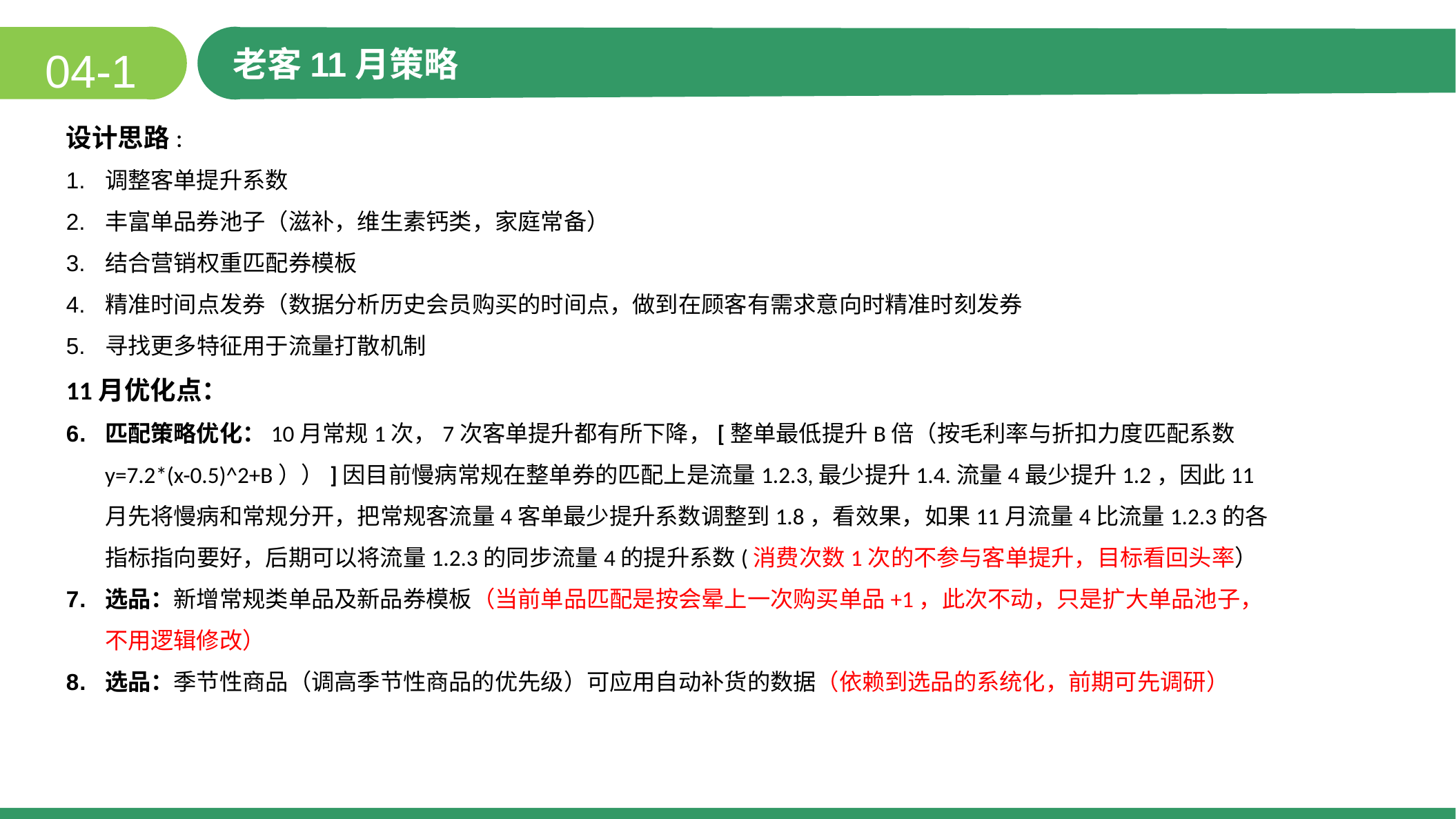

老客11月策略
04-1
设计思路:
调整客单提升系数
丰富单品券池子（滋补，维生素钙类，家庭常备）
结合营销权重匹配券模板
精准时间点发券（数据分析历史会员购买的时间点，做到在顾客有需求意向时精准时刻发券
寻找更多特征用于流量打散机制
11月优化点：
匹配策略优化：10月常规1次，7次客单提升都有所下降，[整单最低提升B倍（按毛利率与折扣力度匹配系数y=7.2*(x-0.5)^2+B））]因目前慢病常规在整单券的匹配上是流量1.2.3,最少提升1.4.流量4最少提升1.2，因此11月先将慢病和常规分开，把常规客流量4客单最少提升系数调整到1.8，看效果，如果11月流量4比流量1.2.3的各指标指向要好，后期可以将流量1.2.3的同步流量4的提升系数(消费次数1次的不参与客单提升，目标看回头率）
选品：新增常规类单品及新品券模板（当前单品匹配是按会晕上一次购买单品+1，此次不动，只是扩大单品池子，不用逻辑修改）
选品：季节性商品（调高季节性商品的优先级）可应用自动补货的数据（依赖到选品的系统化，前期可先调研）